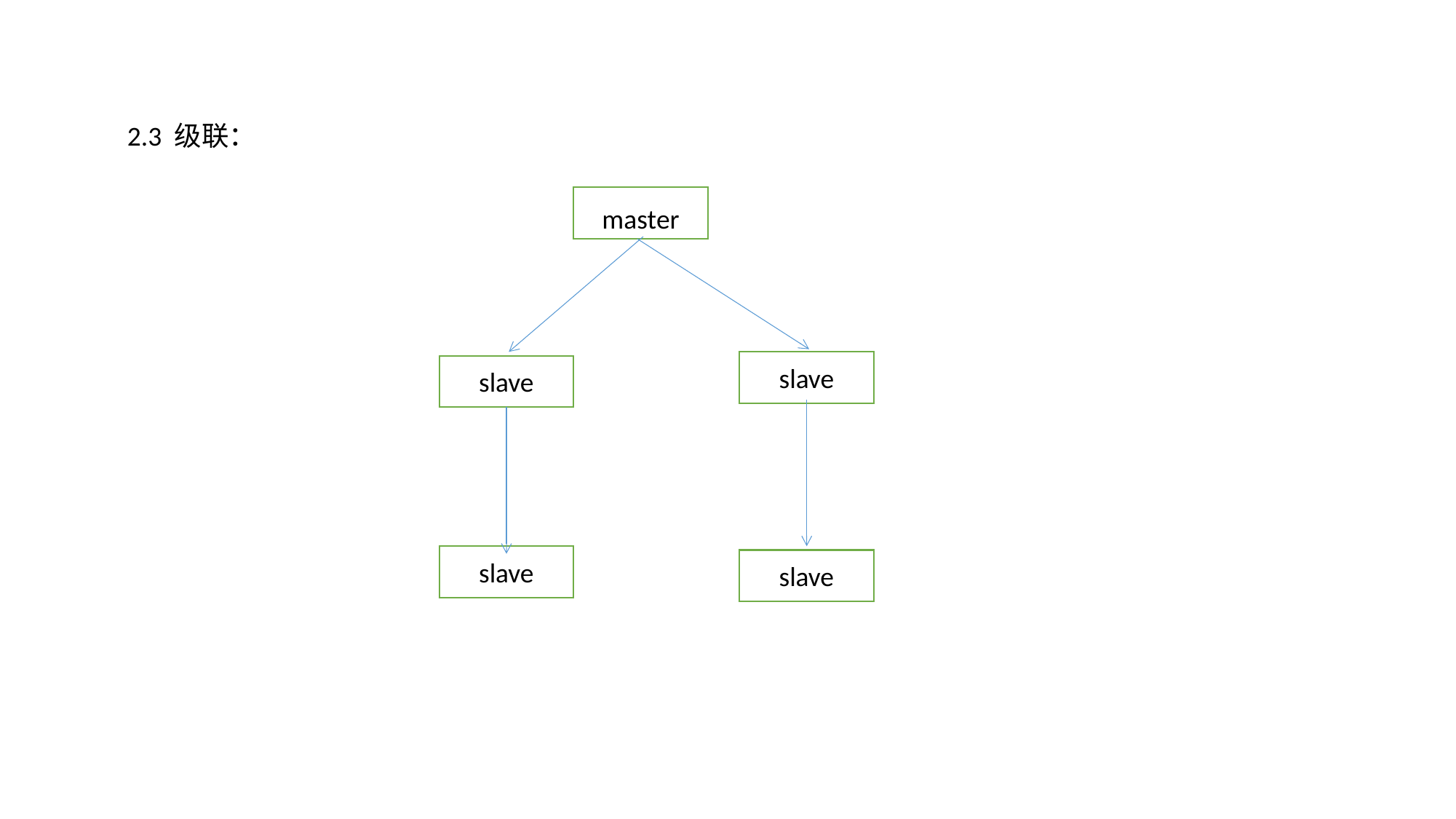

2.3 级联：

master

slave

slave

slave

slave